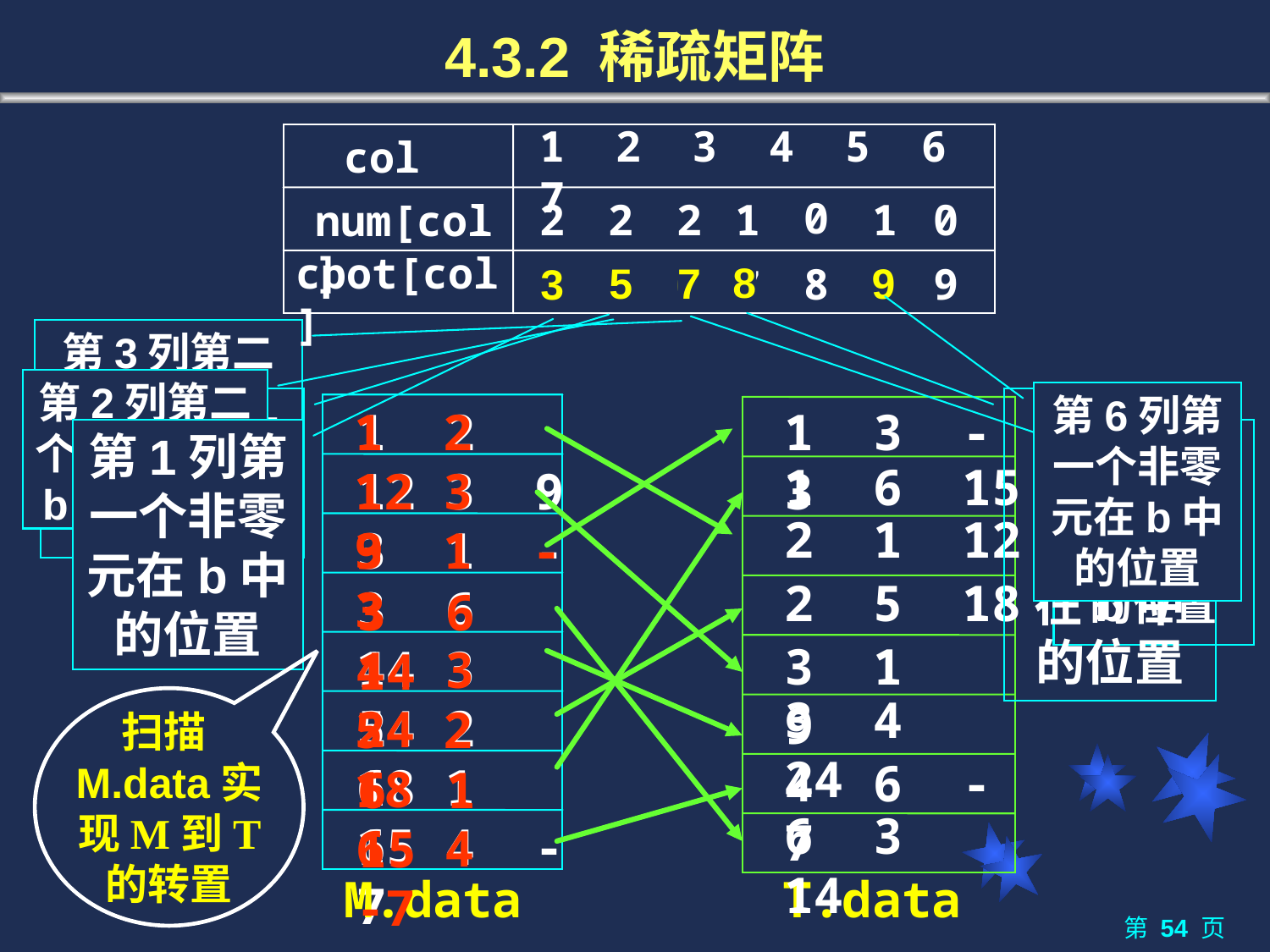

# 4.3.2 稀疏矩阵
1  2  3  4  5  6  7

col
0
2
2
2
1
1
0
num[col]
cpot[col]
8
1
8
9
3
5
7
8
2
4
5
7
9
3
6
第3列第二个非零元在b中的位置
第2列第二个非零元在b中的位置
第6列第一个非零元在b中的位置
第2列第一个非零元在b中的位置
第4列第二个非零元在b中的位置

1  2  12

1  3  9

3  1  -3

3  6  14

4  3  24

5  2  18

6  1  15

6  4  -7
1  2  12
1  3  -3

第3列第一个非零元在b中的位置
第1列第一个非零元在b中的位置

1  6  15
1  3  9

2  1  12
3  1  -3
2  5  18
3  6  14

3  1   9
4  3  24

3  4  24
扫描M.data实现M到T 的转置
5  2  18
4  6  -7
6  1  15

6  3  14
6  4  -7
M.data
T.data
第 54 页